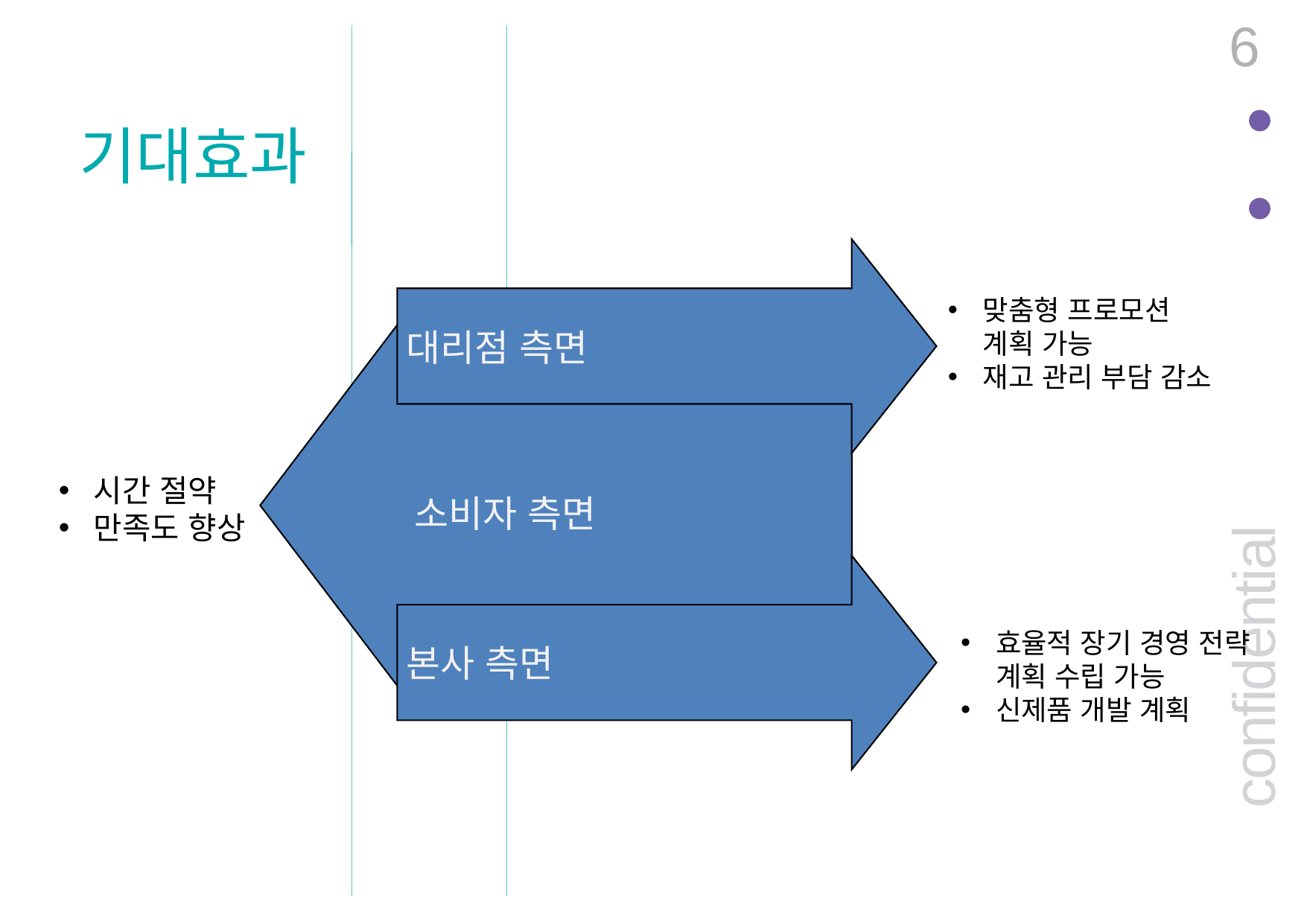

6

기대효과
대리점 측면
맞춤형 프로모션
계획 가능
재고 관리 부담 감소

Text

시간 절약
만족도 향상
소비자 측면
본사 측면
confidential
효율적 장기 경영 전략
계획 수립 가능
신제품 개발 계획